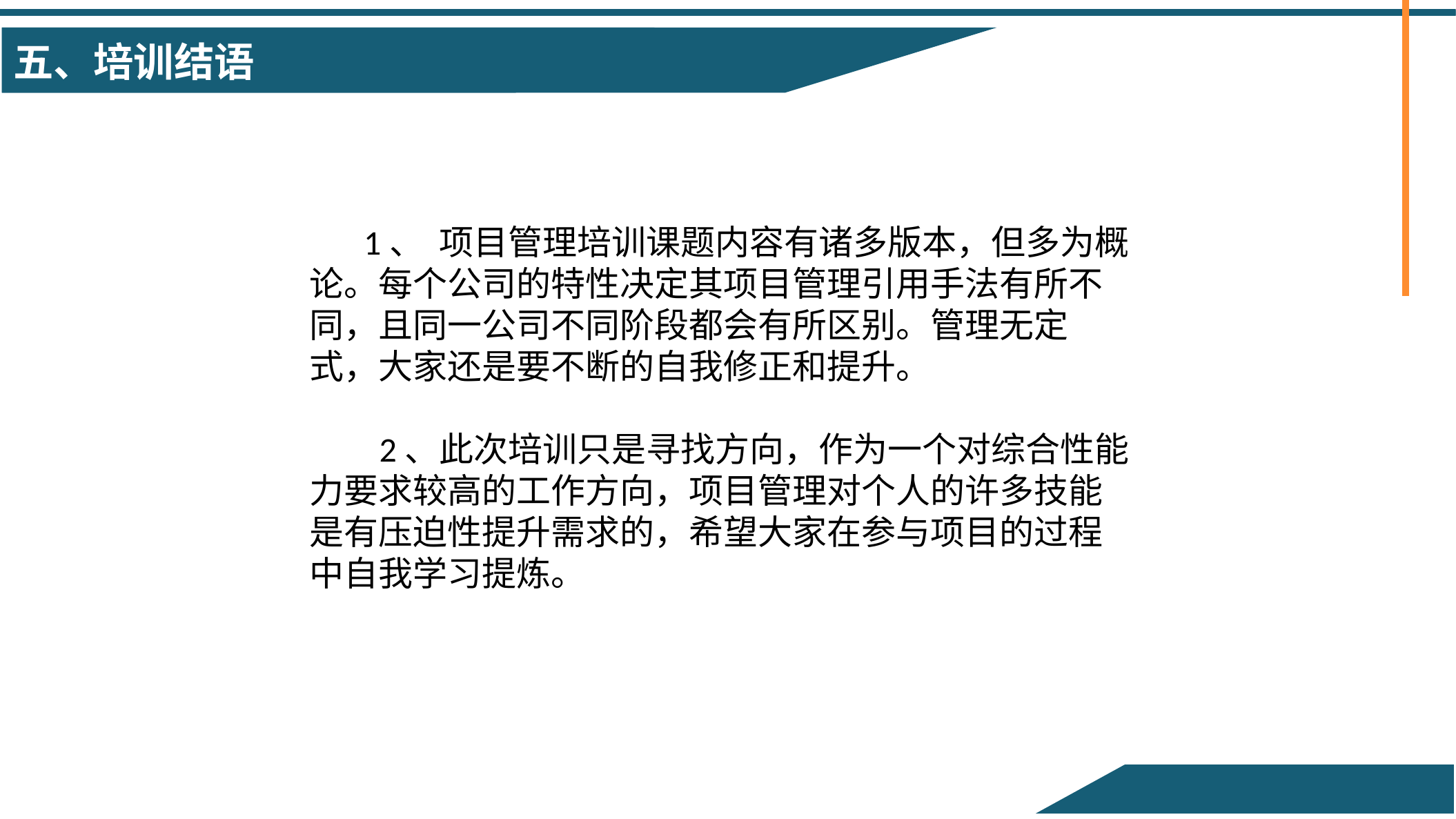

五、培训结语
       1、  项目管理培训课题内容有诸多版本，但多为概论。每个公司的特性决定其项目管理引用手法有所不同，且同一公司不同阶段都会有所区别。管理无定式，大家还是要不断的自我修正和提升。

         2、此次培训只是寻找方向，作为一个对综合性能力要求较高的工作方向，项目管理对个人的许多技能是有压迫性提升需求的，希望大家在参与项目的过程中自我学习提炼。